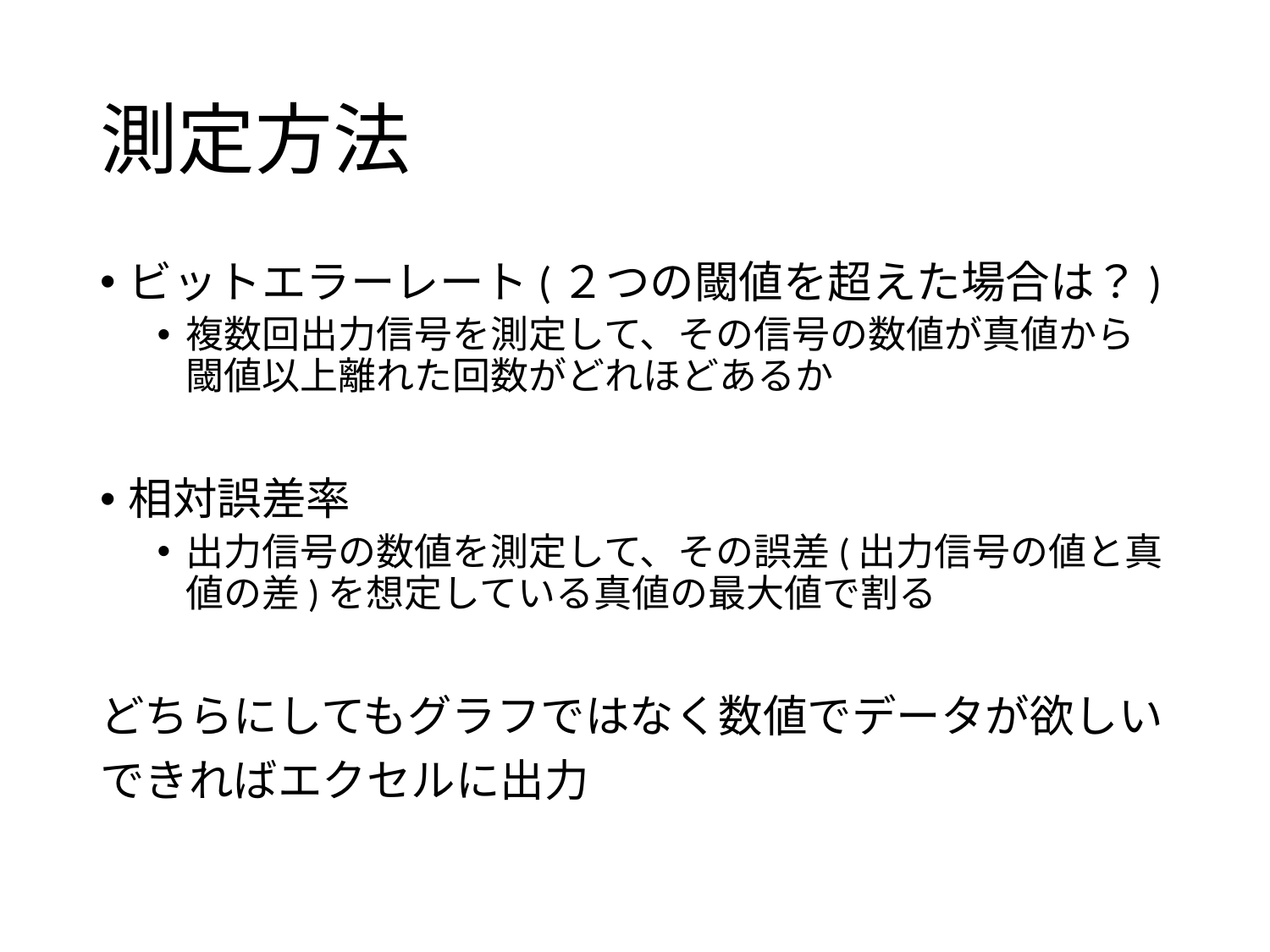

# 測定方法
ビットエラーレート(２つの閾値を超えた場合は？)
複数回出力信号を測定して、その信号の数値が真値から閾値以上離れた回数がどれほどあるか

相対誤差率
出力信号の数値を測定して、その誤差(出力信号の値と真値の差)を想定している真値の最大値で割る

どちらにしてもグラフではなく数値でデータが欲しい
できればエクセルに出力